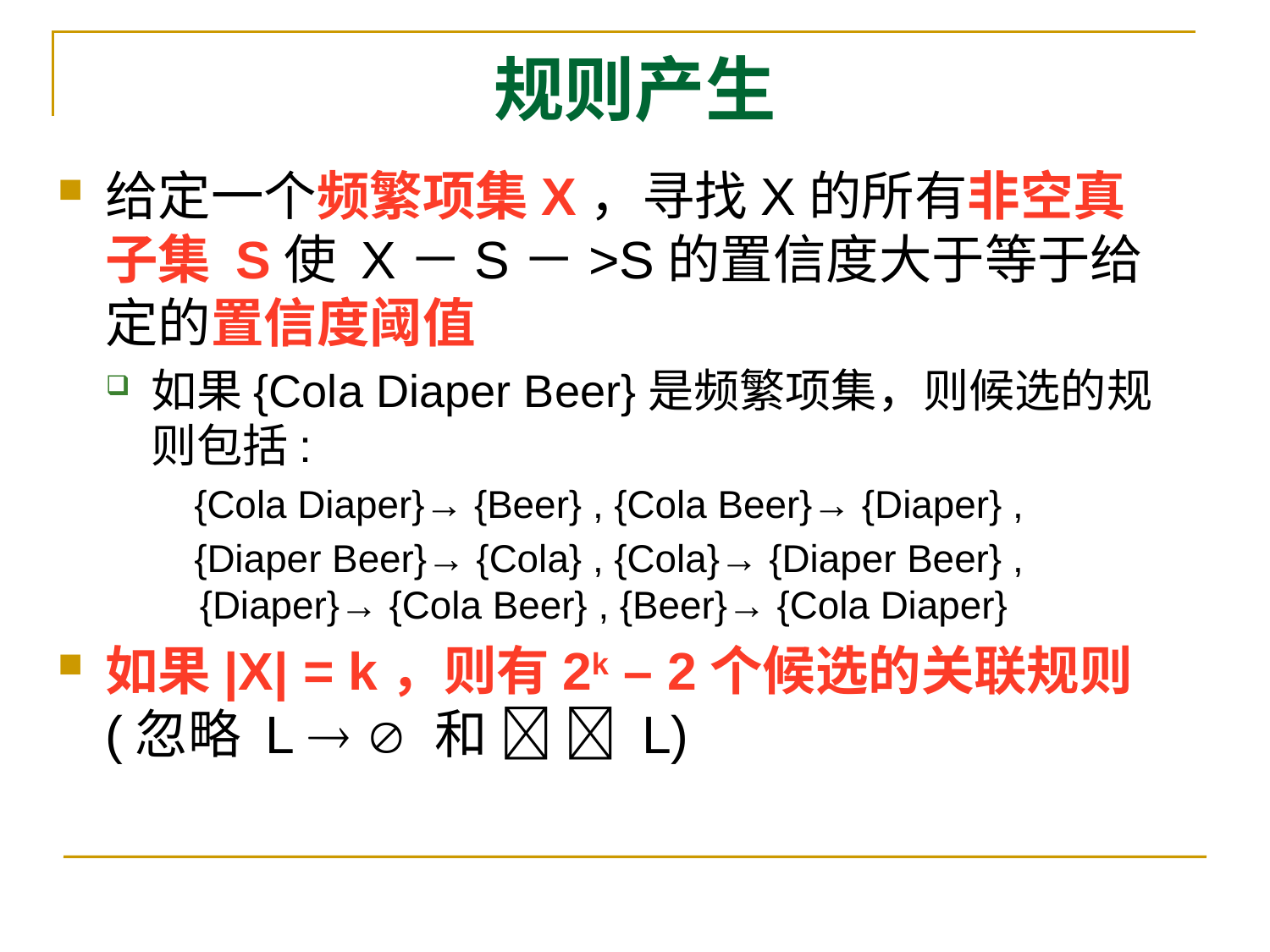

# 规则产生
给定一个频繁项集X，寻找X的所有非空真子集 S使 X－S－>S的置信度大于等于给定的置信度阈值
如果{Cola Diaper Beer}是频繁项集，则候选的规则包括:
    {Cola Diaper}→ {Beer} , {Cola Beer}→ {Diaper} ,
    {Diaper Beer}→ {Cola} , {Cola}→ {Diaper Beer} , {Diaper}→ {Cola Beer} , {Beer}→ {Cola Diaper}
如果|X| = k，则有2k – 2个候选的关联规则 (忽略 L → ∅ 和 ∅ → L)